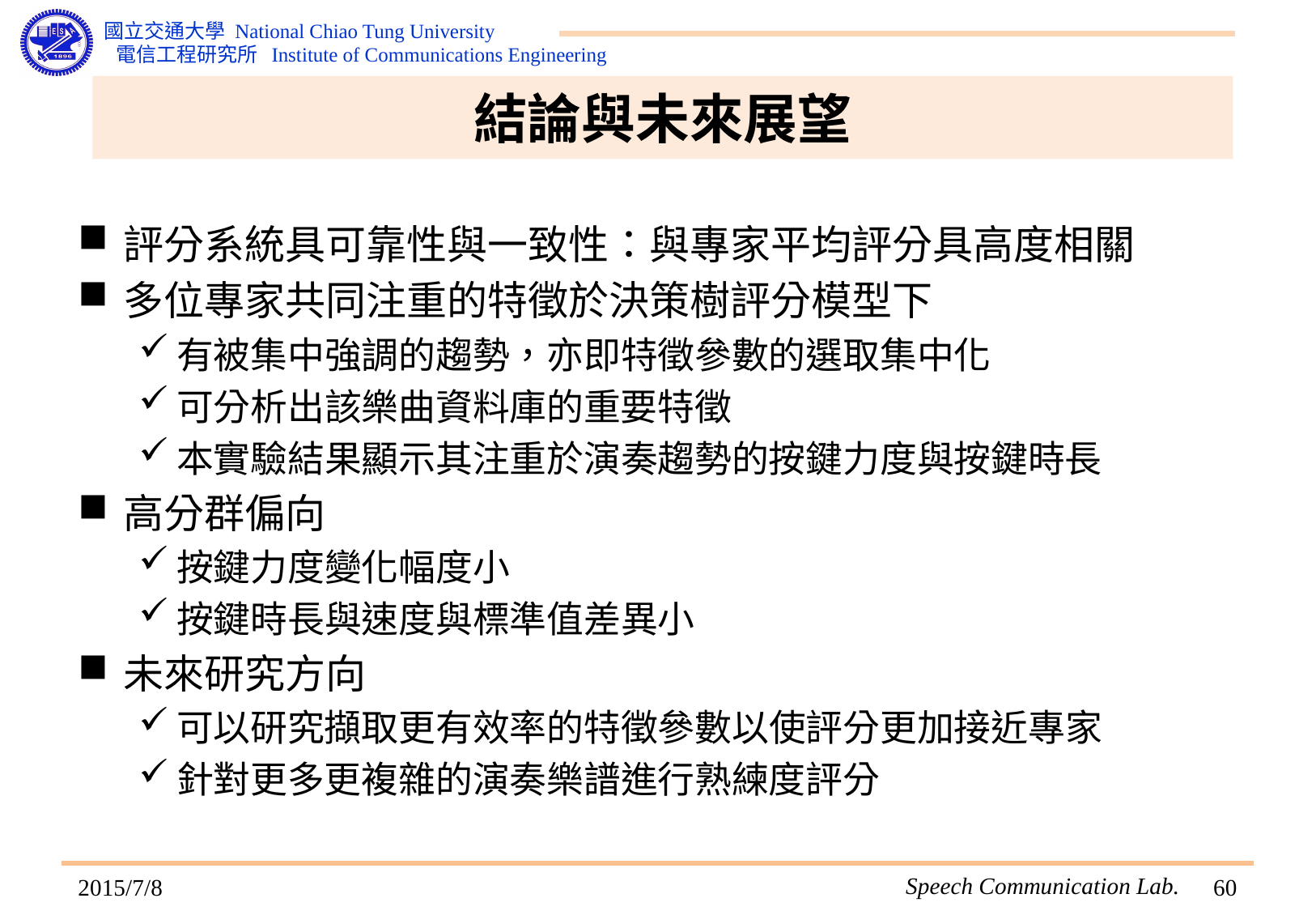

# 結論與未來展望
評分系統具可靠性與一致性：與專家平均評分具高度相關
多位專家共同注重的特徵於決策樹評分模型下
有被集中強調的趨勢，亦即特徵參數的選取集中化
可分析出該樂曲資料庫的重要特徵
本實驗結果顯示其注重於演奏趨勢的按鍵力度與按鍵時長
高分群偏向
按鍵力度變化幅度小
按鍵時長與速度與標準值差異小
未來研究方向
可以研究擷取更有效率的特徵參數以使評分更加接近專家
針對更多更複雜的演奏樂譜進行熟練度評分

2015/7/8
60